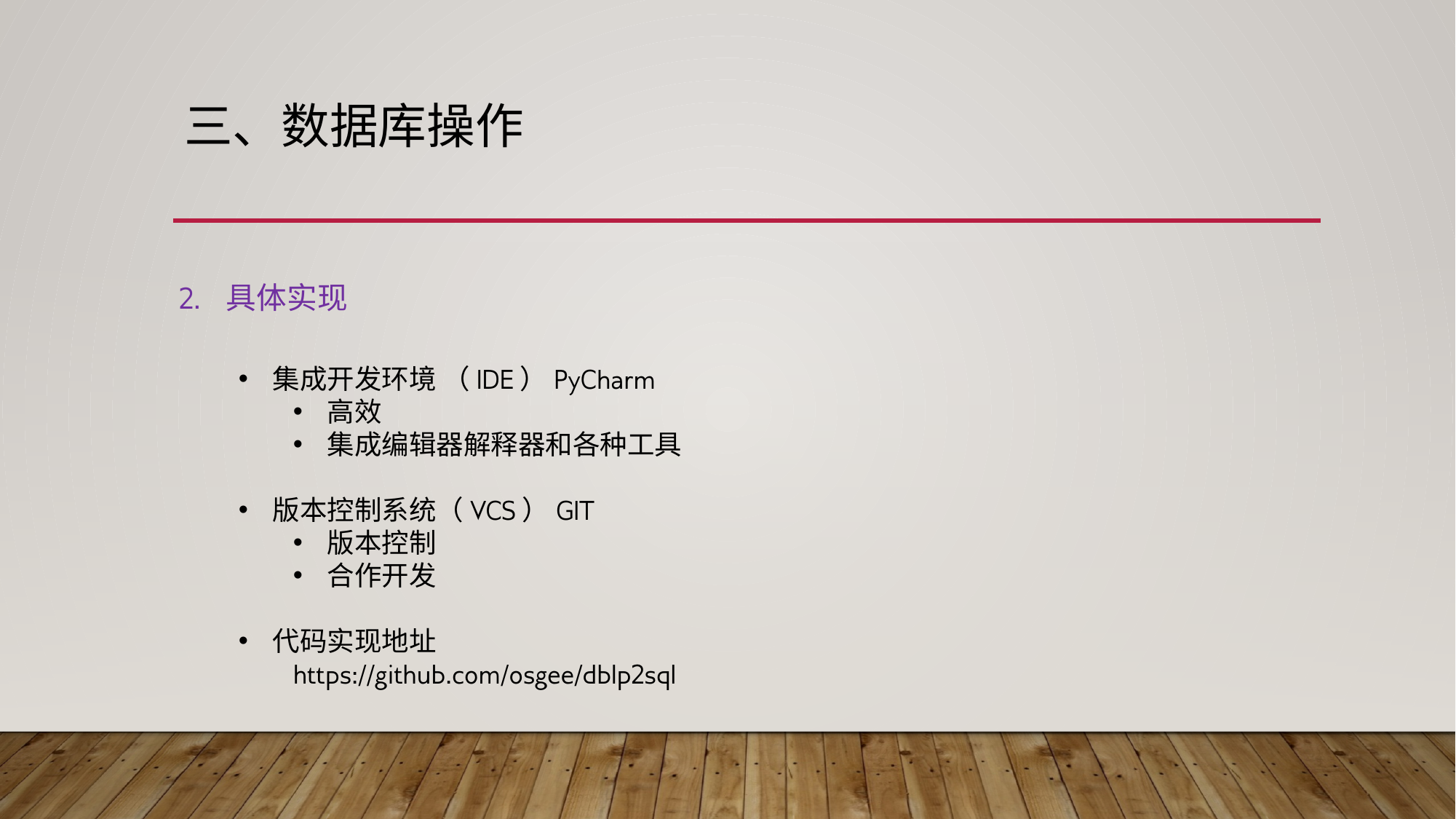

# 三、数据库操作
2.  具体实现
集成开发环境 （IDE）PyCharm
高效
集成编辑器解释器和各种工具

版本控制系统（VCS）GIT
版本控制
合作开发

代码实现地址
https://github.com/osgee/dblp2sql